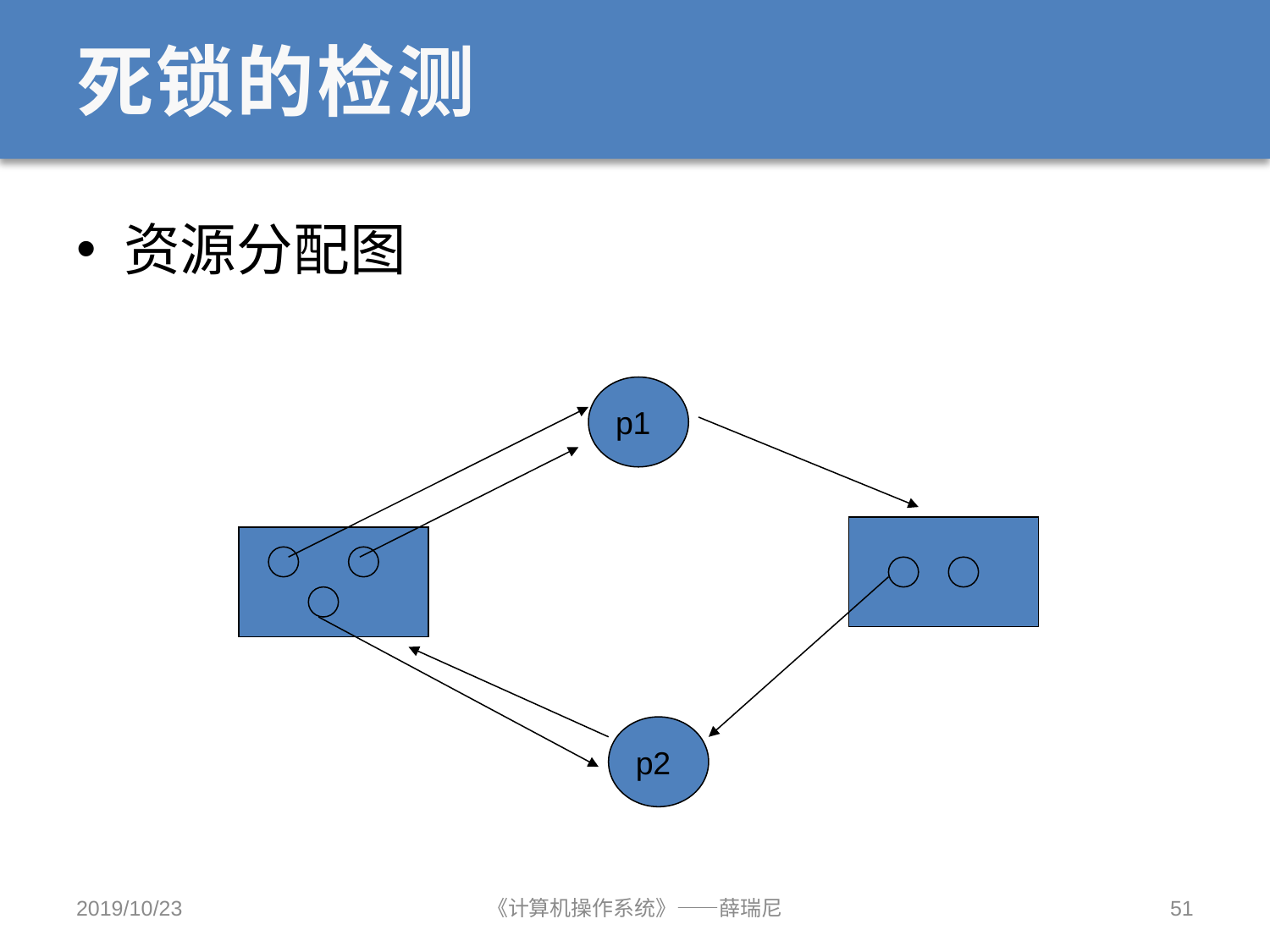

# 死锁的检测
资源分配图

p1

p2
2019/10/23
《计算机操作系统》——薛瑞尼
51